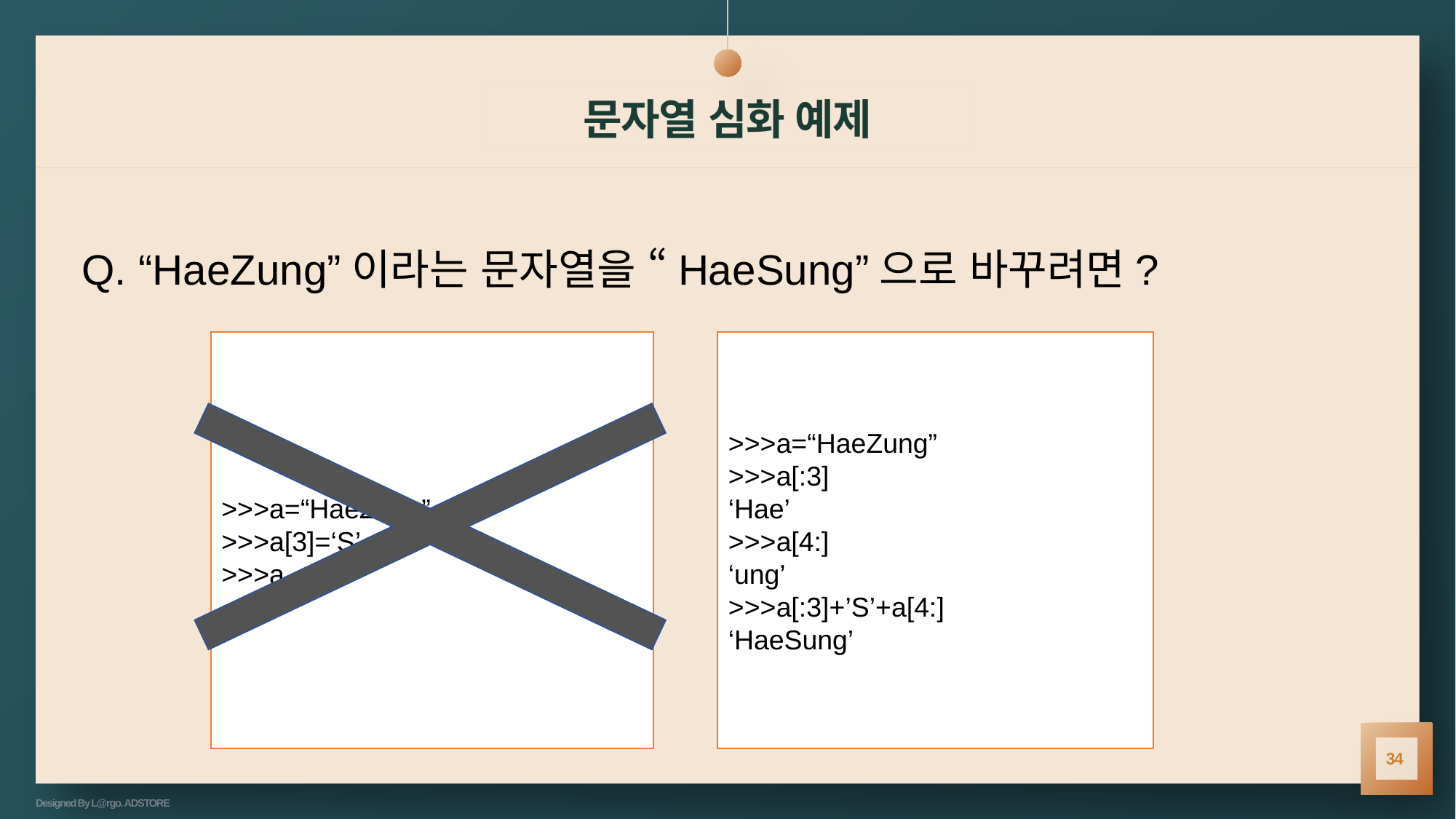

# 문자열 심화 예제

Q. “HaeZung”이라는 문자열을 “HaeSung”으로 바꾸려면?

>>>a=“HaeZung”
>>>a[3]=‘S’
>>>a
>>>a=“HaeZung”
>>>a[:3]
‘Hae’
>>>a[4:]
‘ung’
>>>a[:3]+’S’+a[4:]
‘HaeSung’
34
Designed By L@rgo. ADSTORE